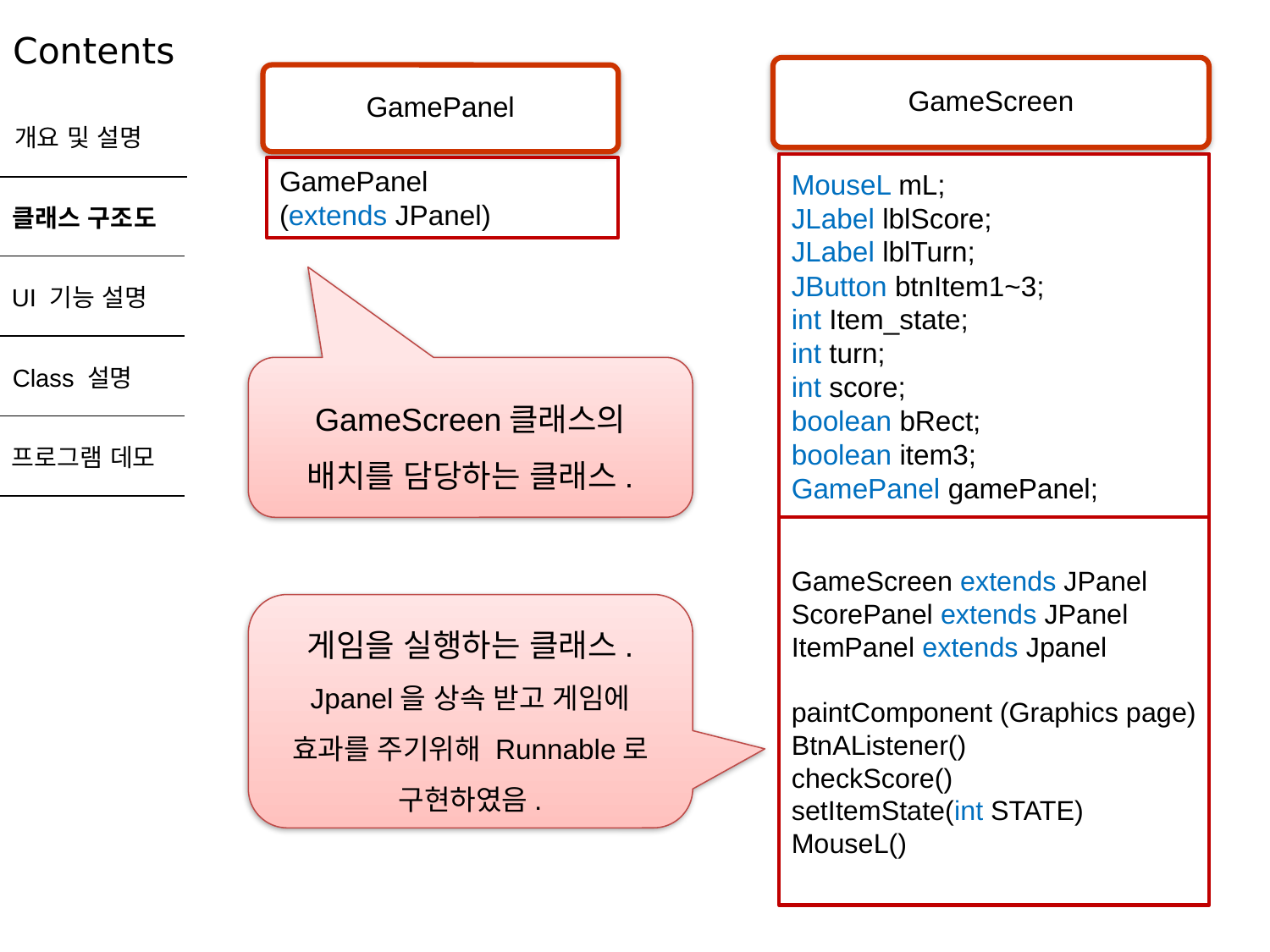

# Contents

GameScreen

GamePanel
개요 및 설명
MouseL mL;
JLabel lblScore;
JLabel lblTurn;
JButton btnItem1~3;
int Item_state;
int turn;
int score;
boolean bRect;
boolean item3;
GamePanel gamePanel;
GamePanel
(extends JPanel)
클래스 구조도
UI 기능 설명
Class 설명
GameScreen클래스의 배치를 담당하는 클래스.
프로그램 데모
GameScreen extends JPanel
ScorePanel extends JPanel
ItemPanel extends Jpanel

paintComponent (Graphics page)
BtnAListener()
checkScore()
setItemState(int STATE)
MouseL()
게임을 실행하는 클래스.
Jpanel을 상속 받고 게임에 효과를 주기위해 Runnable로 구현하였음.